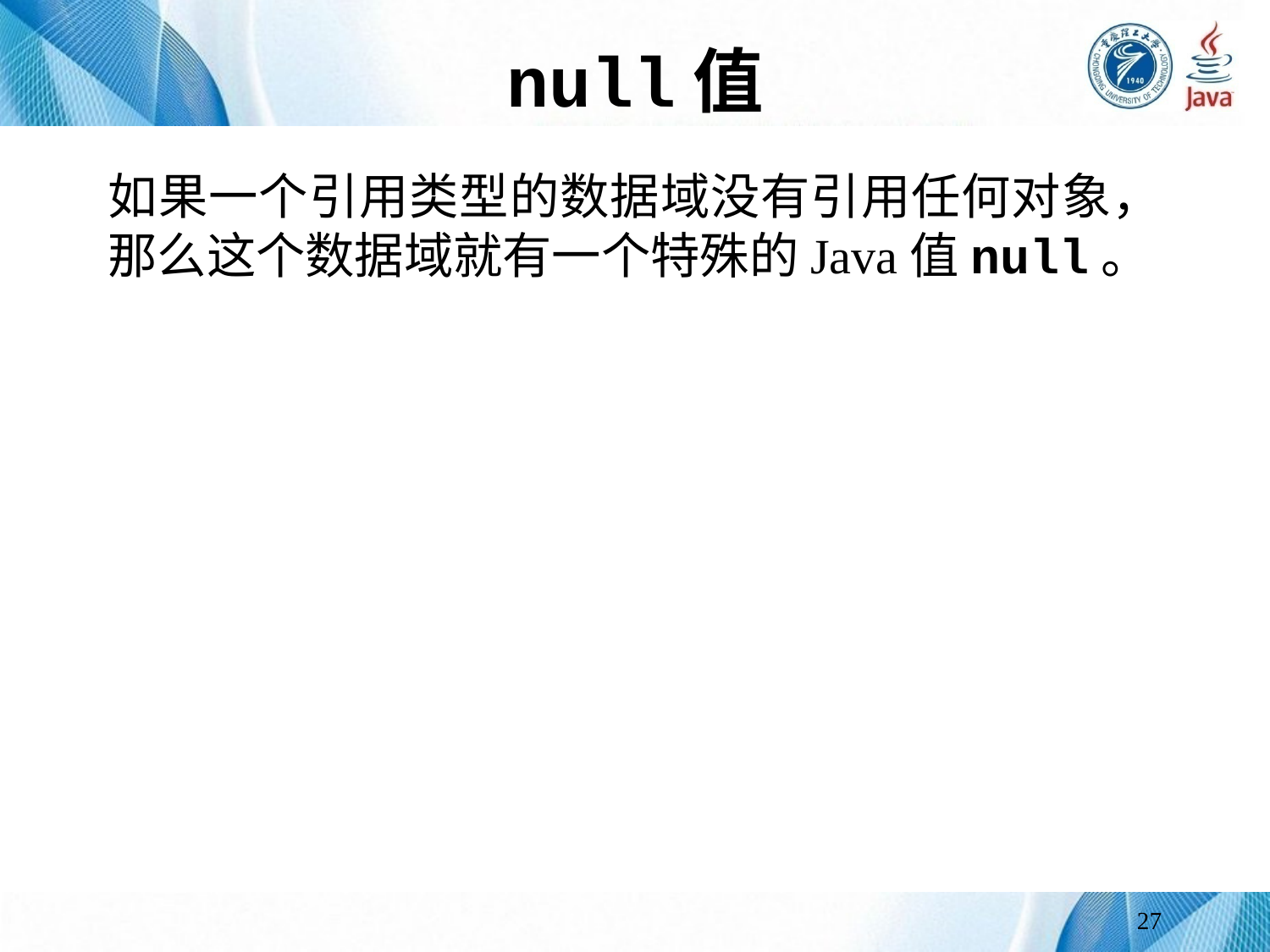

# null值
如果一个引用类型的数据域没有引用任何对象，那么这个数据域就有一个特殊的Java值null。

27